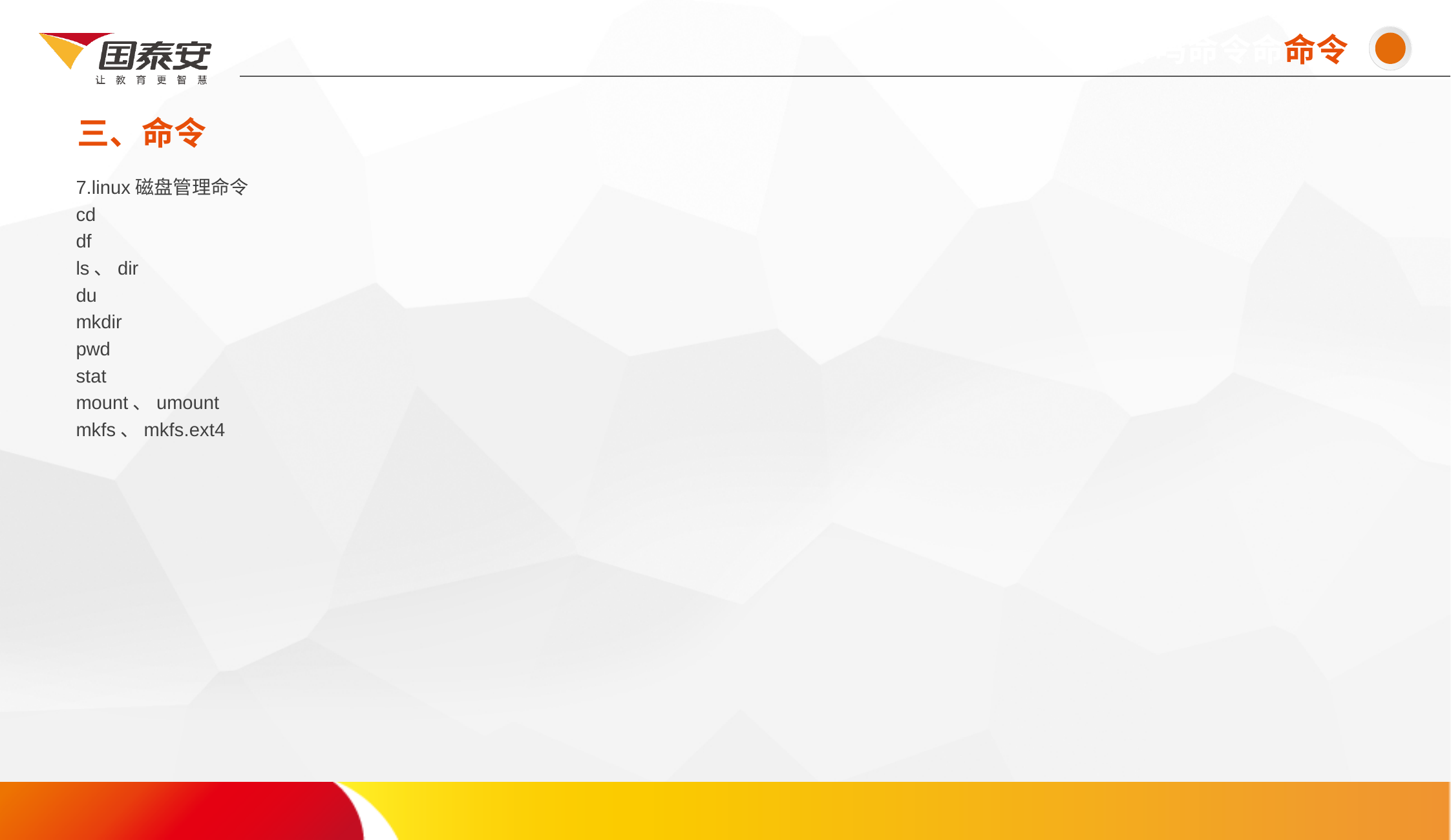

命令吗命令命命令
三、命令

# 7.linux磁盘管理命令 cd df ls、dir du mkdir pwd stat mount、umount mkfs、mkfs.ext4